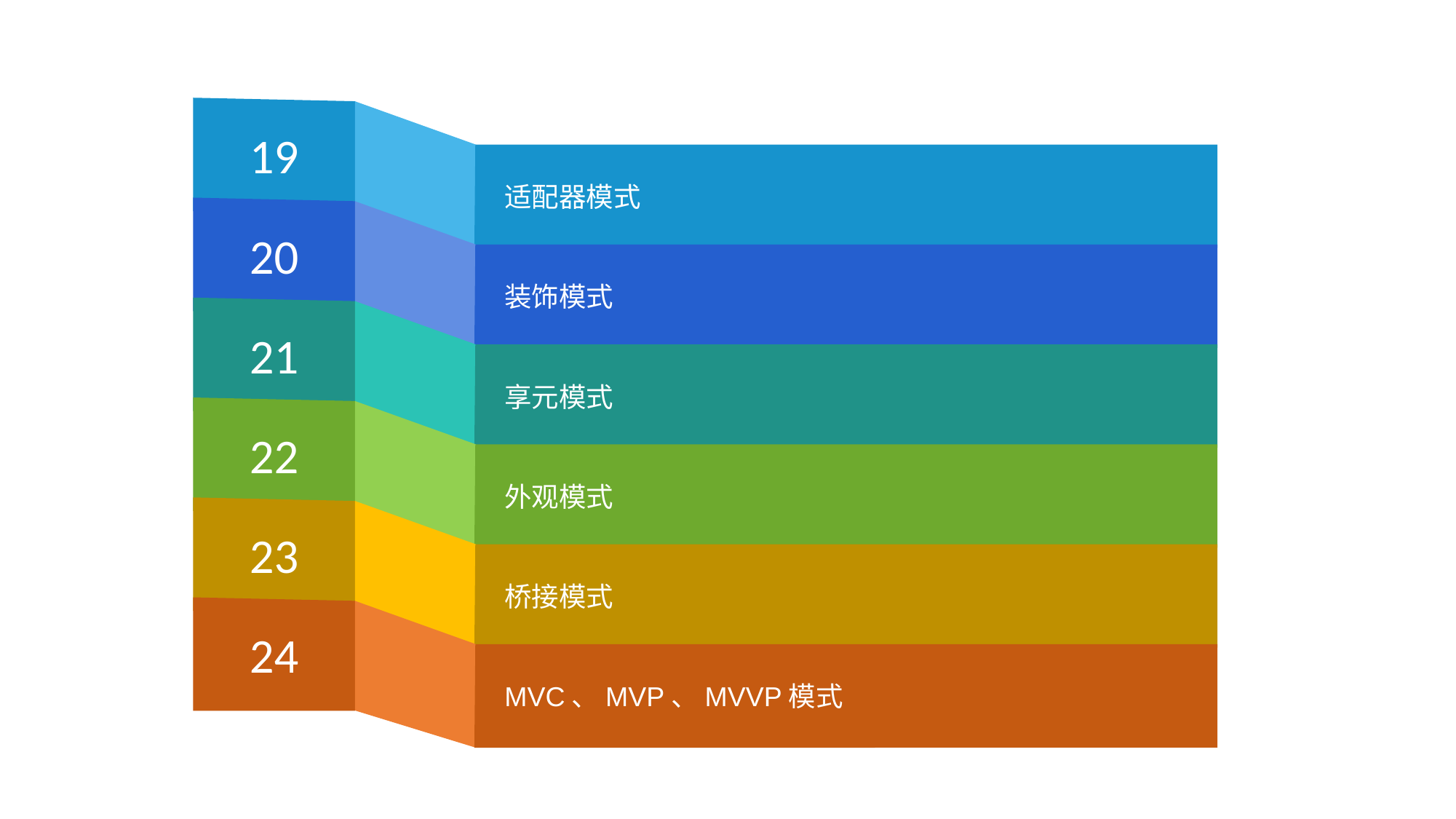

19

适配器模式
20

装饰模式
21

享元模式
22

外观模式
23

桥接模式
24

MVC、MVP、MVVP模式